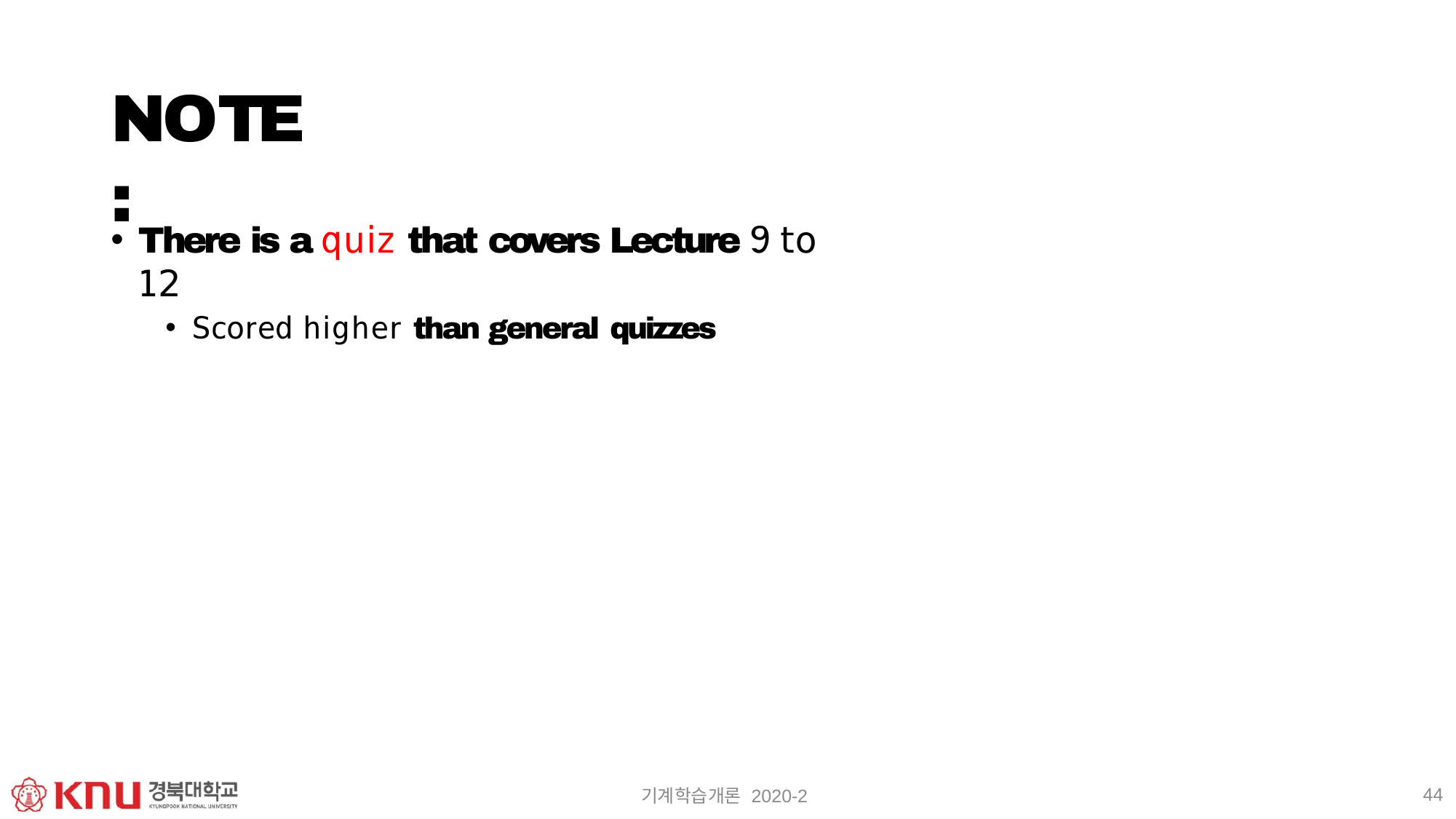

# NOTE:
There is a quiz that covers Lecture 9 to 12
Scored higher than general quizzes
44
기계학습개론 2020-2